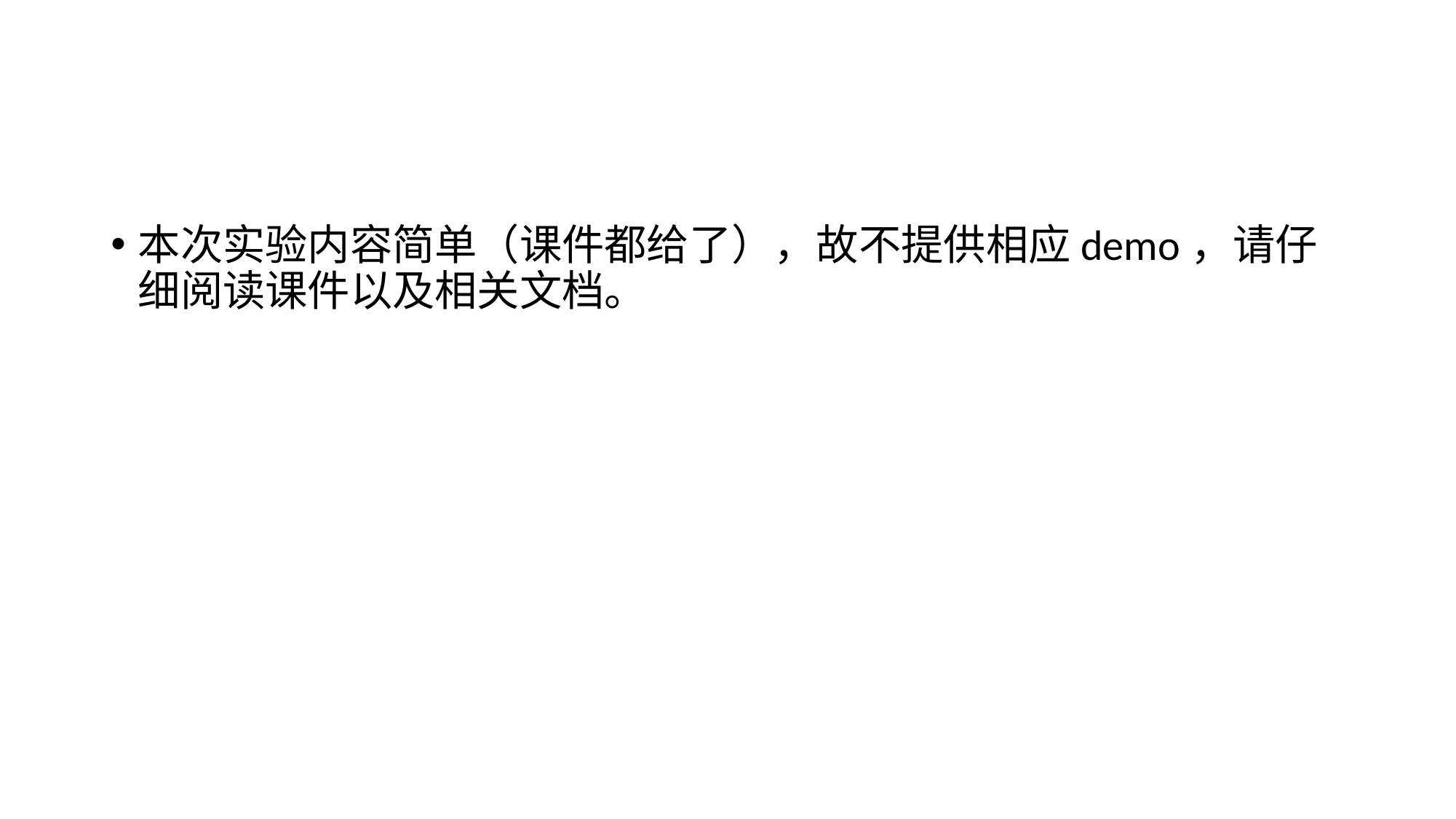

本次实验内容简单（课件都给了），故不提供相应demo，请仔细阅读课件以及相关文档。